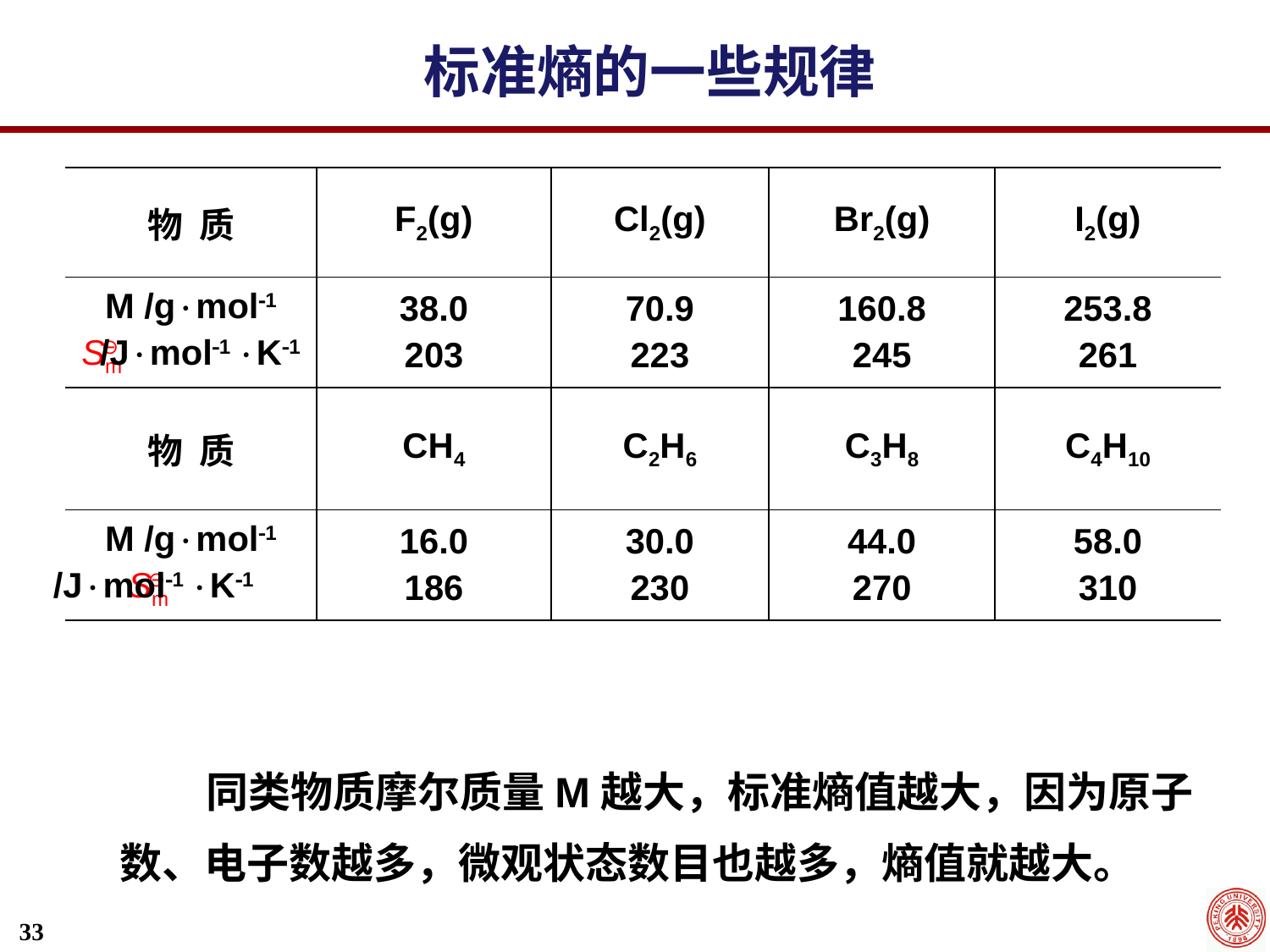

标准熵的一些规律

| 物 质 | F2(g) | Cl2(g) | Br2(g) | I2(g) |
| --- | --- | --- | --- | --- |
| M /g⋅mol−1 Sm ⊖ /J⋅mol−1 ⋅K−1 | 38.0 203 | 70.9 223 | 160.8 245 | 253.8 261 |
| 物 质 | CH4 | C2H6 | C3H8 | C4H10 |
| M /g⋅mol−1 Sm ⊖ /J⋅mol−1 ⋅K−1 | 16.0 186 | 30.0 230 | 44.0 270 | 58.0 310 |
        同类物质摩尔质量M越大，标准熵值越大，因为原子数、电子数越多，微观状态数目也越多，熵值就越大。
33